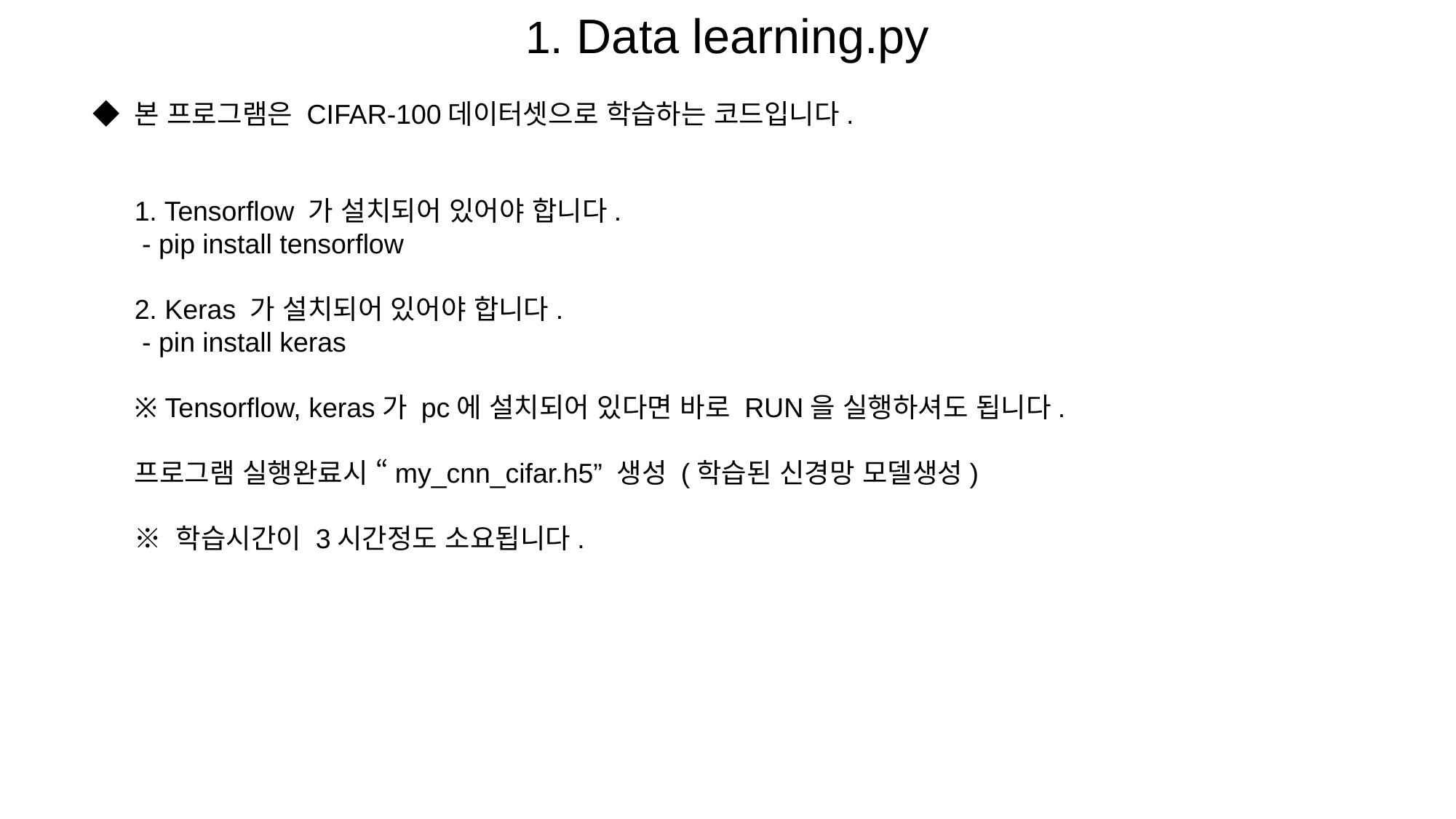

1. Data learning.py
◆ 본 프로그램은 CIFAR-100데이터셋으로 학습하는 코드입니다.
1. Tensorflow 가 설치되어 있어야 합니다.
 - pip install tensorflow

2. Keras 가 설치되어 있어야 합니다.
 - pin install keras

※ Tensorflow, keras가 pc에 설치되어 있다면 바로 RUN을 실행하셔도 됩니다.

프로그램 실행완료시 “my_cnn_cifar.h5” 생성 (학습된 신경망 모델생성)

※ 학습시간이 3시간정도 소요됩니다.